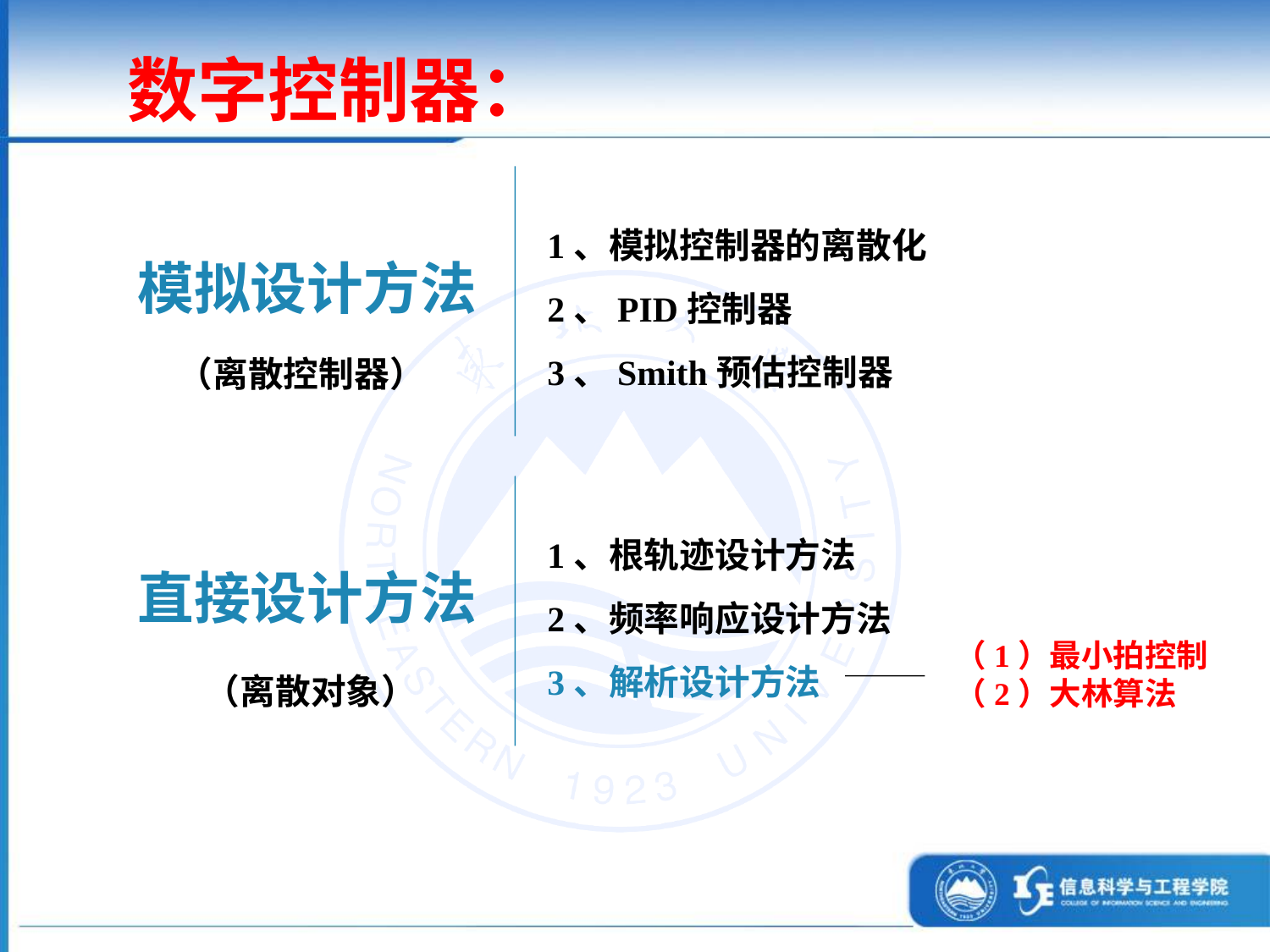

数字控制器：

1、模拟控制器的离散化
2、PID控制器
3、Smith预估控制器
模拟设计方法
（离散控制器）

1、根轨迹设计方法
2、频率响应设计方法
3、解析设计方法
直接设计方法
（1）最小拍控制
（2）大林算法
（离散对象）